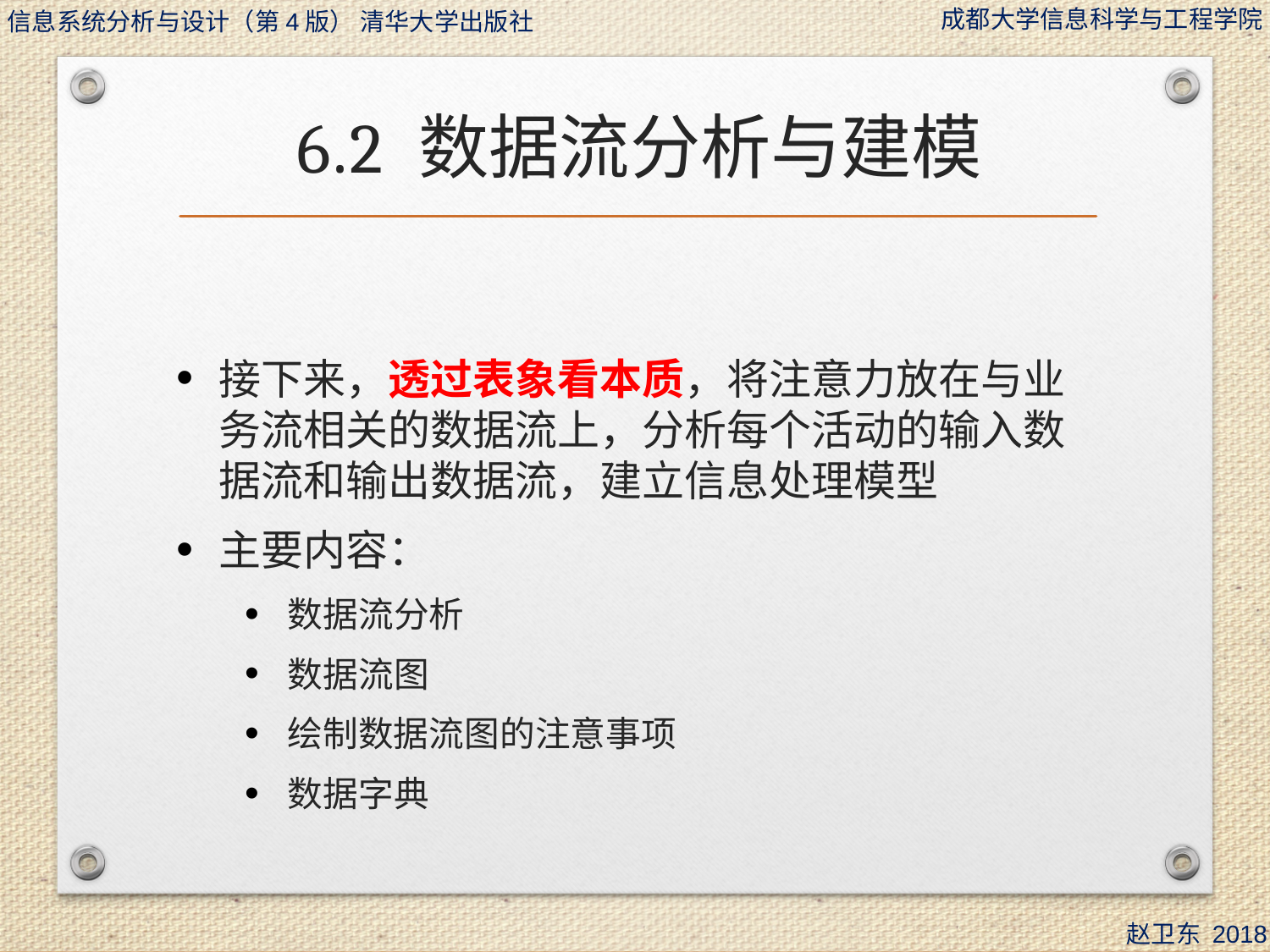

# 6.2 数据流分析与建模
接下来，透过表象看本质，将注意力放在与业务流相关的数据流上，分析每个活动的输入数据流和输出数据流，建立信息处理模型
主要内容：
数据流分析
数据流图
绘制数据流图的注意事项
数据字典